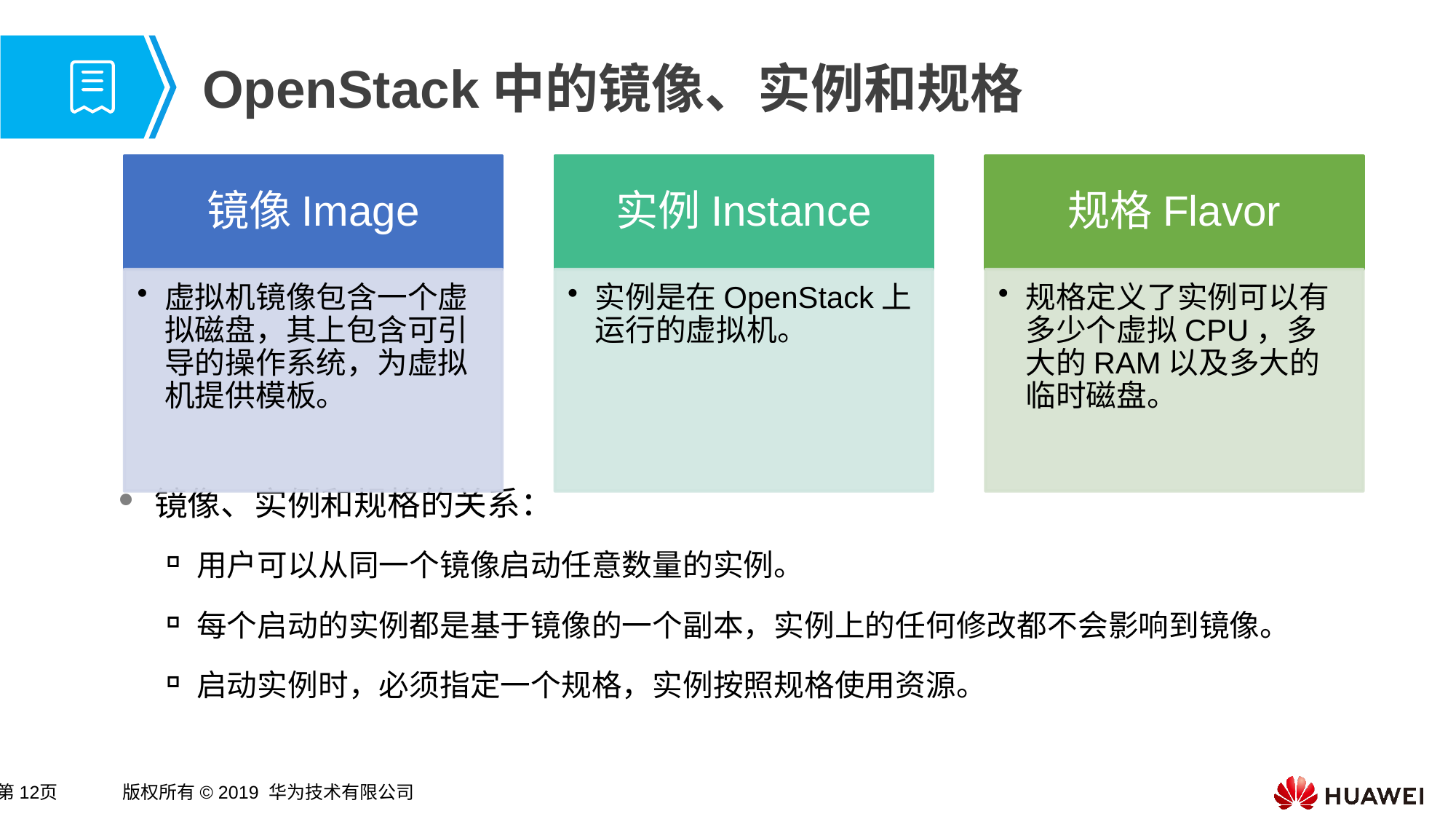

# OpenStack中的镜像、实例和规格

镜像、实例和规格的关系：
用户可以从同一个镜像启动任意数量的实例。
每个启动的实例都是基于镜像的一个副本，实例上的任何修改都不会影响到镜像。
启动实例时，必须指定一个规格，实例按照规格使用资源。

镜像Image
虚拟机镜像包含一个虚拟磁盘，其上包含可引导的操作系统，为虚拟机提供模板。
实例Instance
实例是在OpenStack上运行的虚拟机。
规格Flavor
规格定义了实例可以有多少个虚拟CPU，多大的RAM以及多大的临时磁盘。